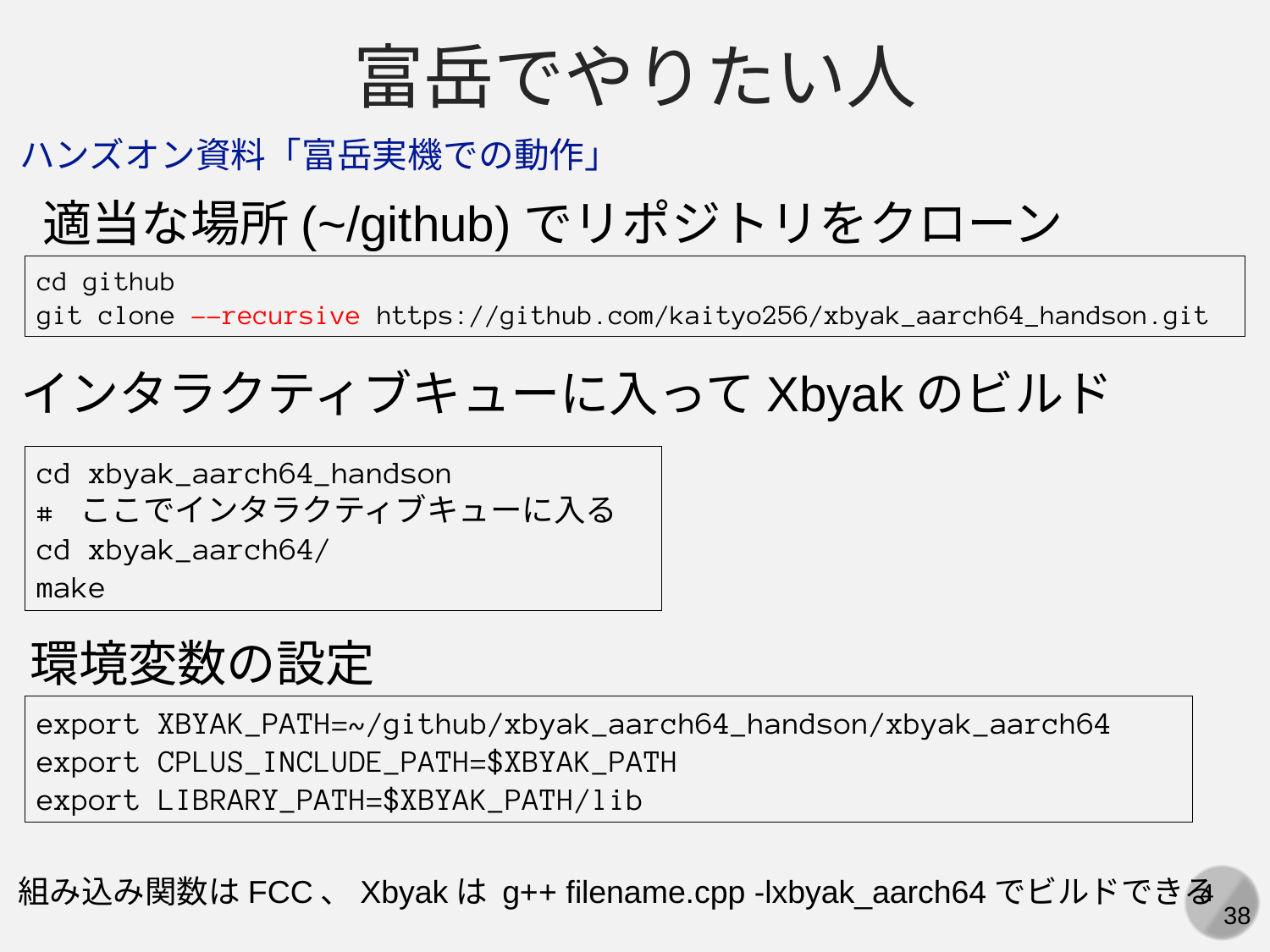

富岳でやりたい人
ハンズオン資料「富岳実機での動作」
適当な場所(~/github)でリポジトリをクローン
cd github
git clone --recursive https://github.com/kaityo256/xbyak_aarch64_handson.git
インタラクティブキューに入ってXbyakのビルド
cd xbyak_aarch64_handson
# ここでインタラクティブキューに入る
cd xbyak_aarch64/
make
環境変数の設定
export XBYAK_PATH=~/github/xbyak_aarch64_handson/xbyak_aarch64
export CPLUS_INCLUDE_PATH=$XBYAK_PATH
export LIBRARY_PATH=$XBYAK_PATH/lib
組み込み関数はFCC、Xbyakは g++ filename.cpp -lxbyak_aarch64でビルドできる